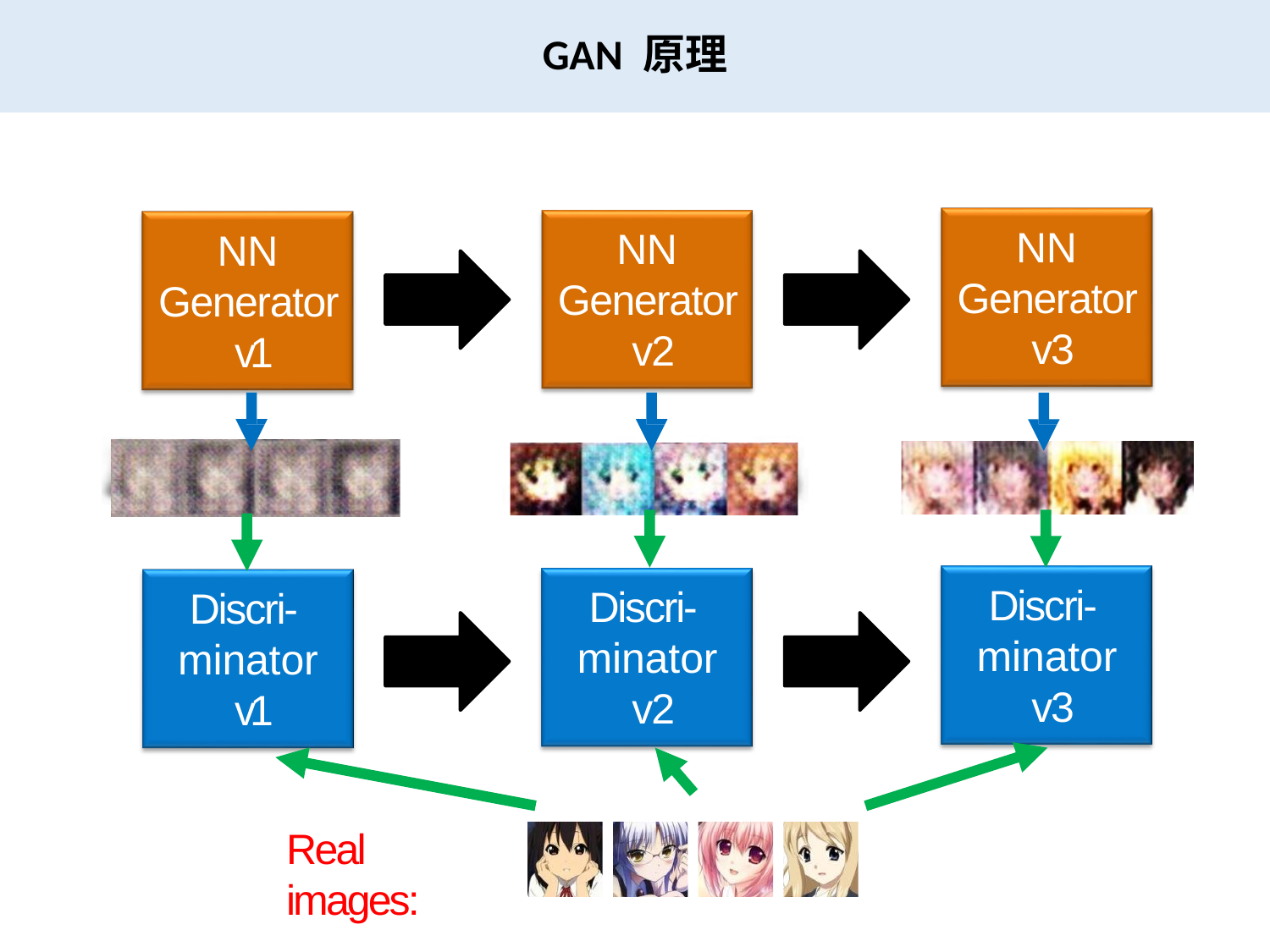

GAN 原理

NN
Generator  v3
NN
Generator  v2
NN
Generator  v1

Discri-  minator  v3
Discri-  minator  v2
Discri-  minator  v1

Real images: